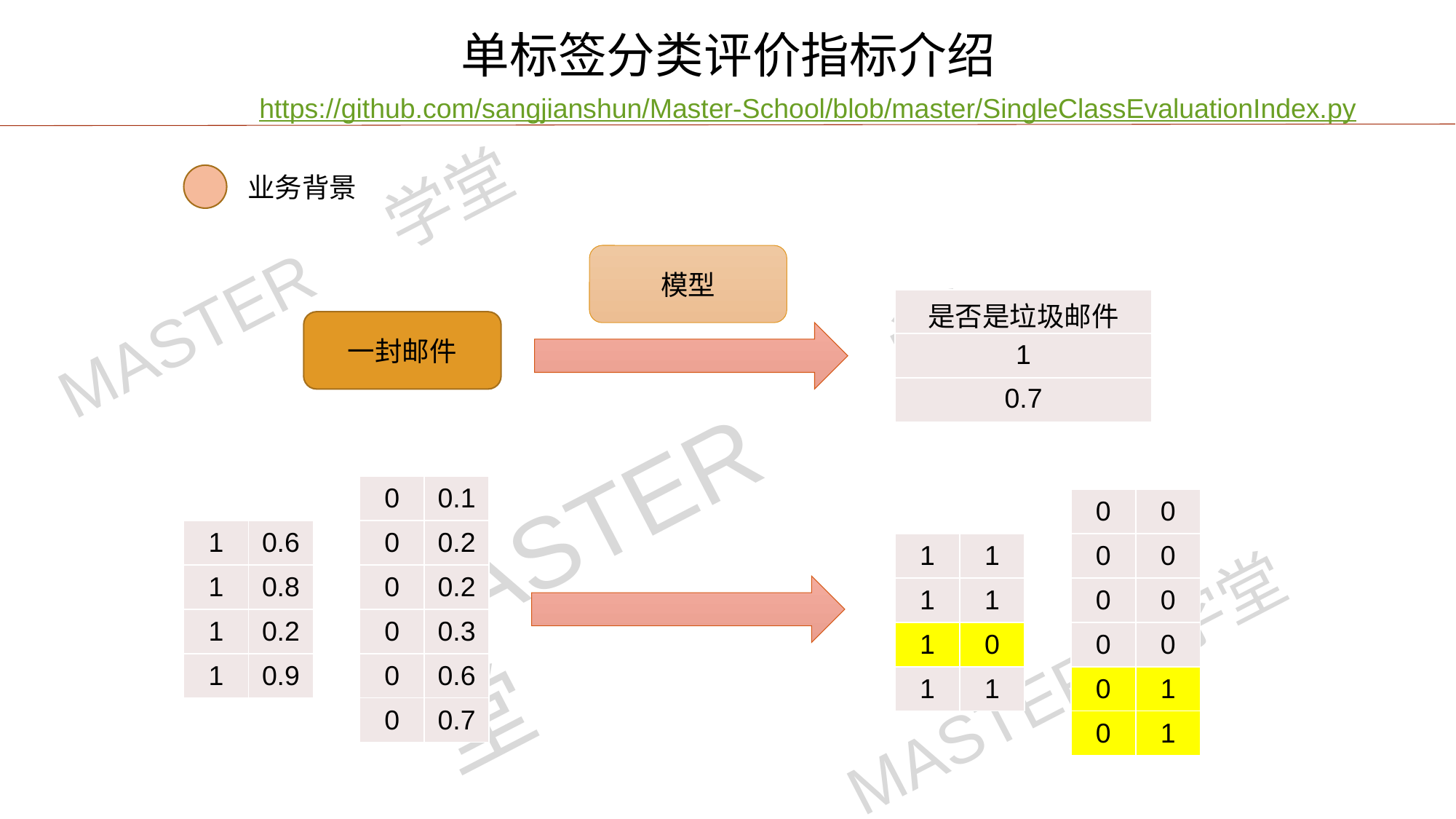

单标签分类评价指标介绍
https://github.com/sangjianshun/Master-School/blob/master/SingleClassEvaluationIndex.py
业务背景

模型
| 是否是垃圾邮件 |
| --- |
| 1 |
| 0.7 |
一封邮件

| 0 | 0.1 |
| --- | --- |
| 0 | 0.2 |
| 0 | 0.2 |
| 0 | 0.3 |
| 0 | 0.6 |
| 0 | 0.7 |
| 0 | 0 |
| --- | --- |
| 0 | 0 |
| 0 | 0 |
| 0 | 0 |
| 0 | 1 |
| 0 | 1 |
| 1 | 0.6 |
| --- | --- |
| 1 | 0.8 |
| 1 | 0.2 |
| 1 | 0.9 |
| 1 | 1 |
| --- | --- |
| 1 | 1 |
| 1 | 0 |
| 1 | 1 |